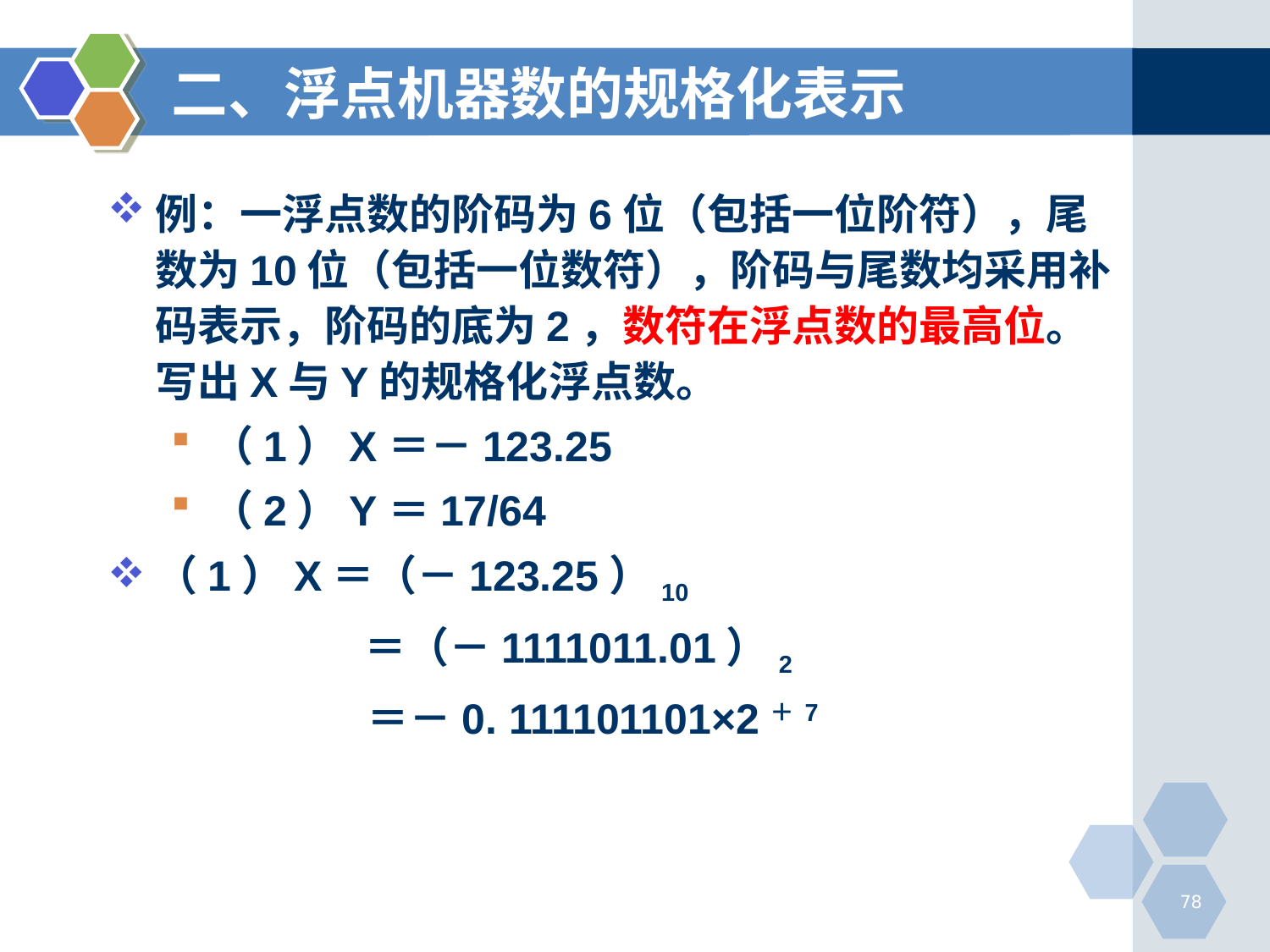

# 二、浮点机器数的规格化表示
例：一浮点数的阶码为6位（包括一位阶符），尾数为10位（包括一位数符），阶码与尾数均采用补码表示，阶码的底为2，数符在浮点数的最高位。写出X与Y的规格化浮点数。
（1）X＝－123.25
（2）Y＝17/64
（1）X＝（－123.25）10
		   ＝（－1111011.01）2
		  ＝－0. 111101101×2＋7
78